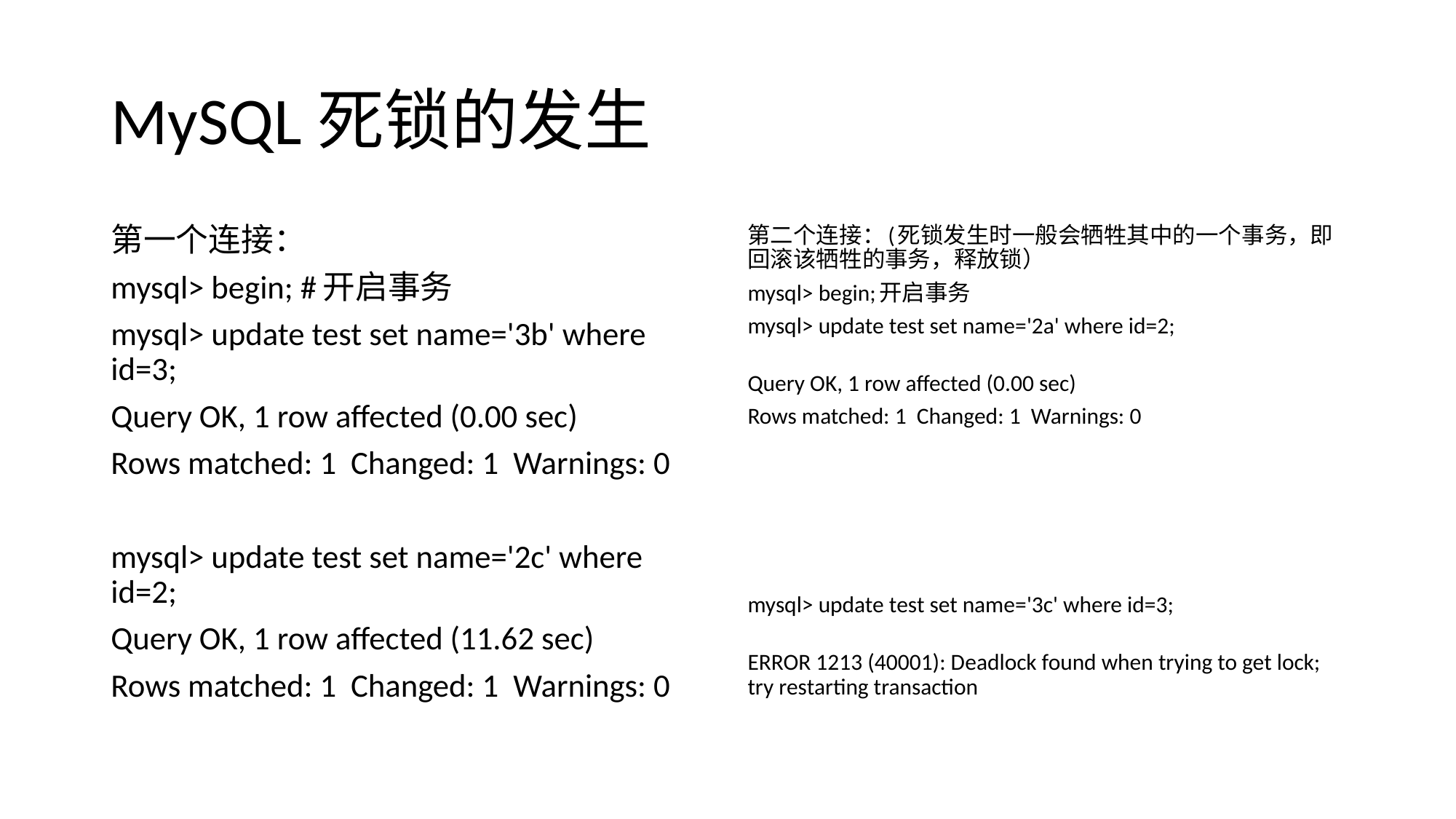

# MySQL死锁的发生
第一个连接：
mysql> begin; #开启事务
mysql> update test set name='3b' where id=3;
Query OK, 1 row affected (0.00 sec)
Rows matched: 1  Changed: 1  Warnings: 0

mysql> update test set name='2c' where id=2;
Query OK, 1 row affected (11.62 sec)
Rows matched: 1  Changed: 1  Warnings: 0
第二个连接：(死锁发生时一般会牺牲其中的一个事务，即回滚该牺牲的事务，释放锁）
mysql> begin;开启事务
mysql> update test set name='2a' where id=2;
Query OK, 1 row affected (0.00 sec)
Rows matched: 1  Changed: 1  Warnings: 0

mysql> update test set name='3c' where id=3;
ERROR 1213 (40001): Deadlock found when trying to get lock; try restarting transaction